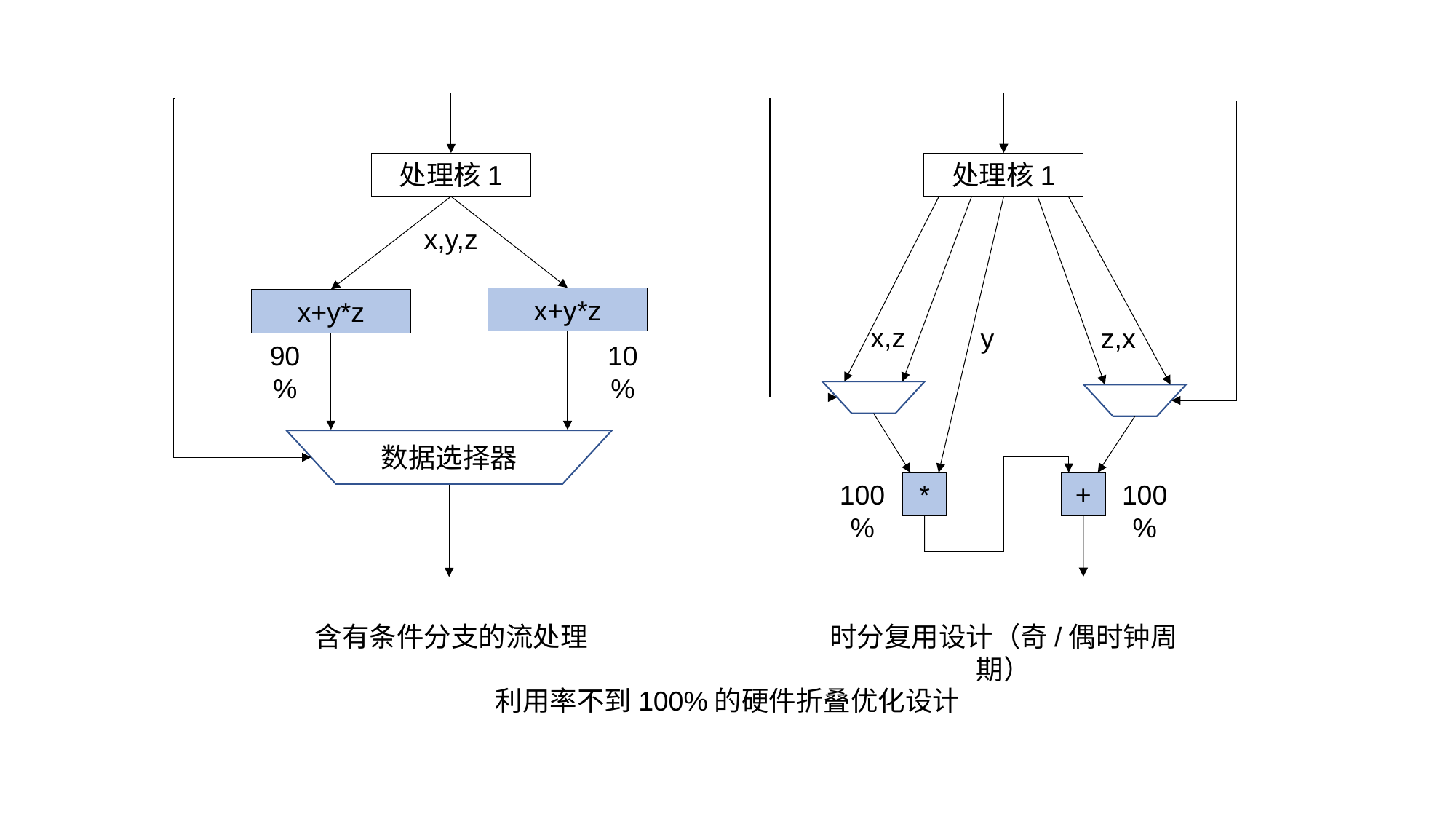

处理核1
处理核1
x,y,z
x+y*z
x+y*z
x,z
y
z,x
90%
10%

数据选择器
100%
*
+
100%
含有条件分支的流处理
时分复用设计（奇/偶时钟周期）
利用率不到100%的硬件折叠优化设计